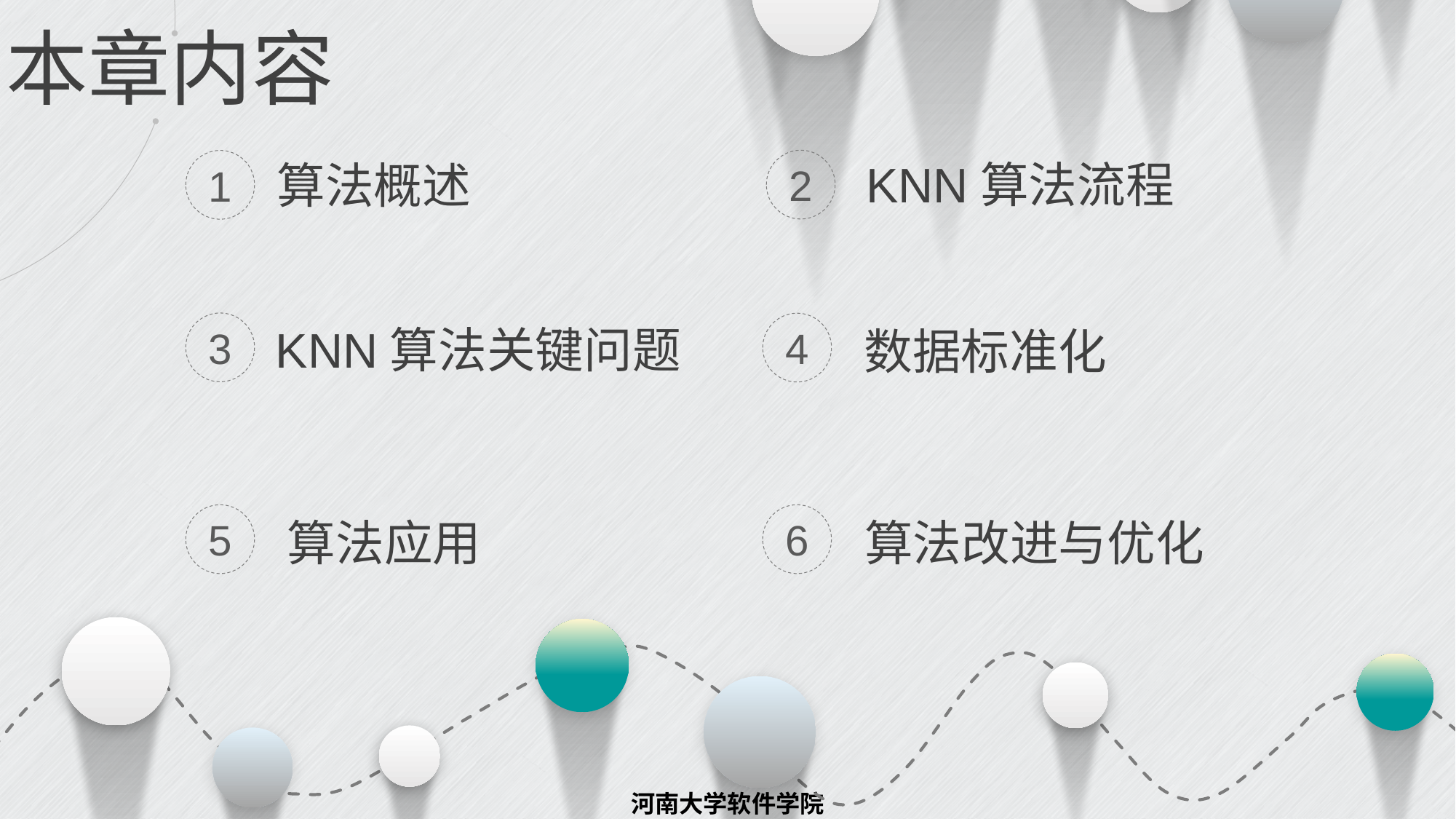

本章内容
KNN算法流程
2
算法概述
1
3
KNN算法关键问题
4
数据标准化
5
算法应用
6
算法改进与优化